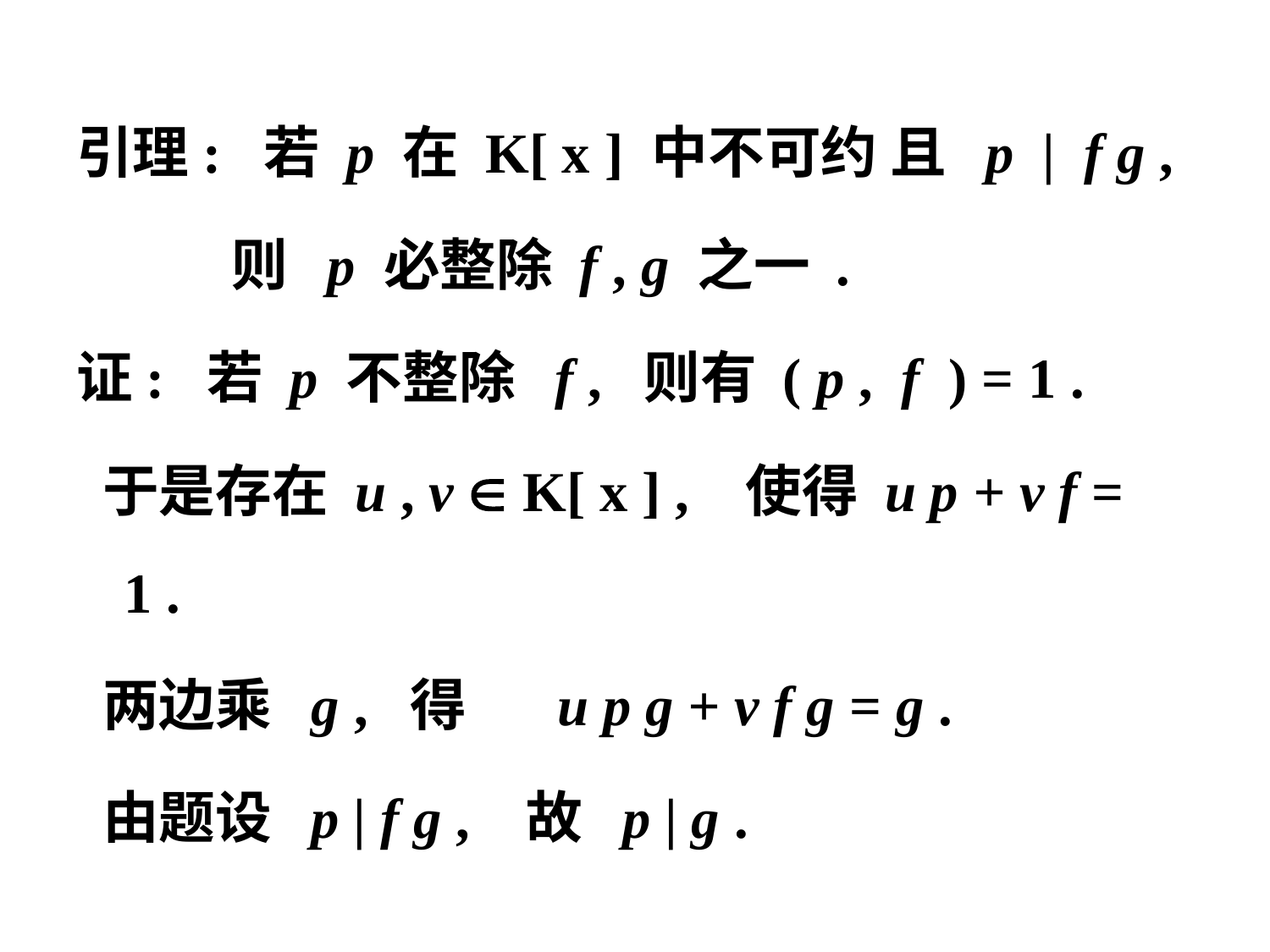

引理:  若 p 在 K[ x ] 中不可约 且  p  |  f g ,
           则  p 必整除 f , g 之一 .
证:  若 p 不整除  f ,  则有 ( p ,  f  ) = 1 .
 于是存在 u , v ∈ K[ x ] ,   使得 u p + v f = 1 .
 两边乘  g ,  得      u p g + v f g = g .
 由题设  p | f g ,   故  p | g .